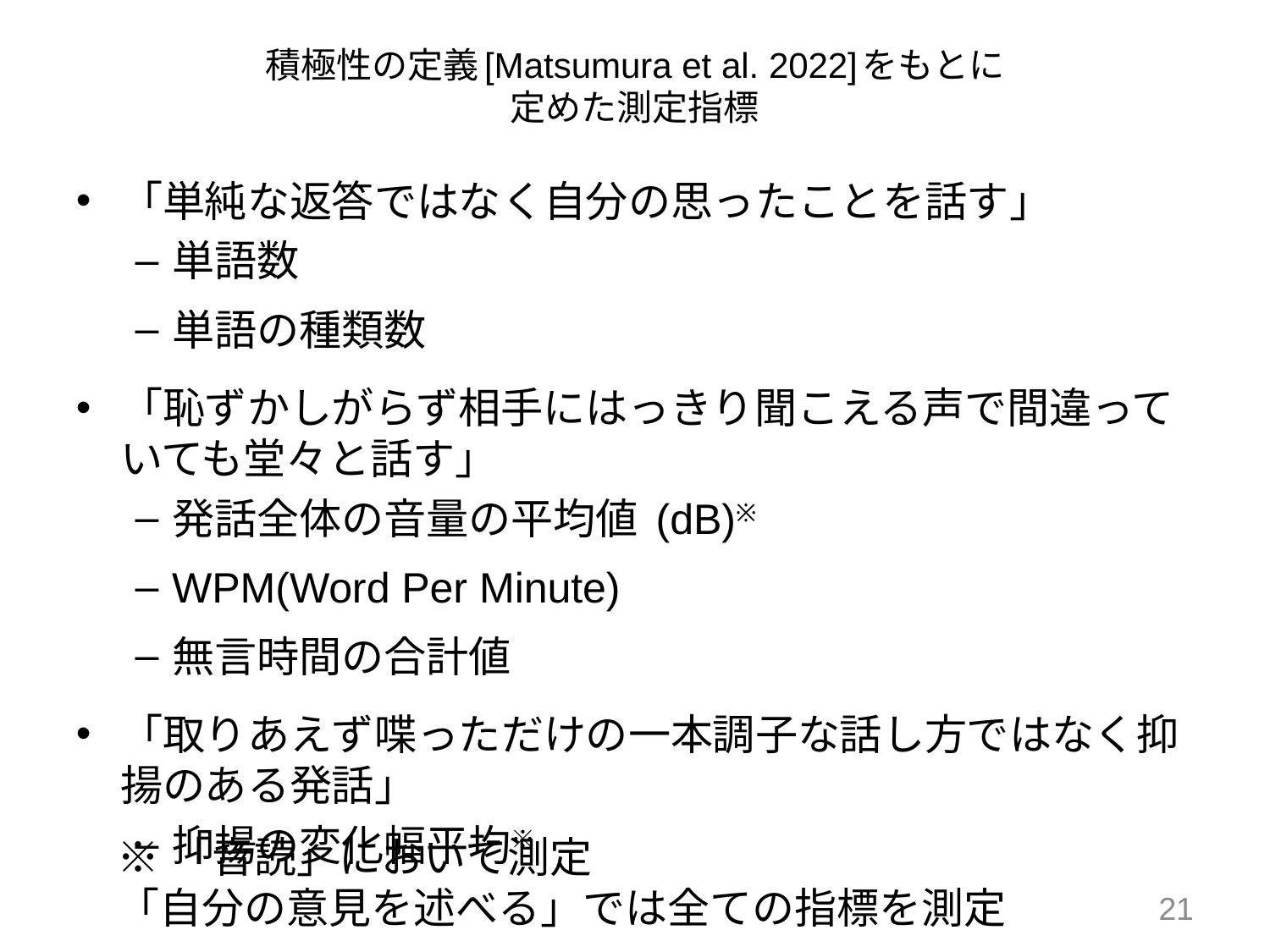

# 積極性の定義[Matsumura et al. 2022]をもとに 定めた測定指標
「単純な返答ではなく自分の思ったことを話す」
単語数
単語の種類数
「恥ずかしがらず相手にはっきり聞こえる声で間違っていても堂々と話す」
発話全体の音量の平均値 (dB)※
WPM(Word Per Minute)
無言時間の合計値
「取りあえず喋っただけの一本調子な話し方ではなく抑揚のある発話」
抑揚の変化幅平均※

※「音読」において測定
「自分の意見を述べる」では全ての指標を測定
21